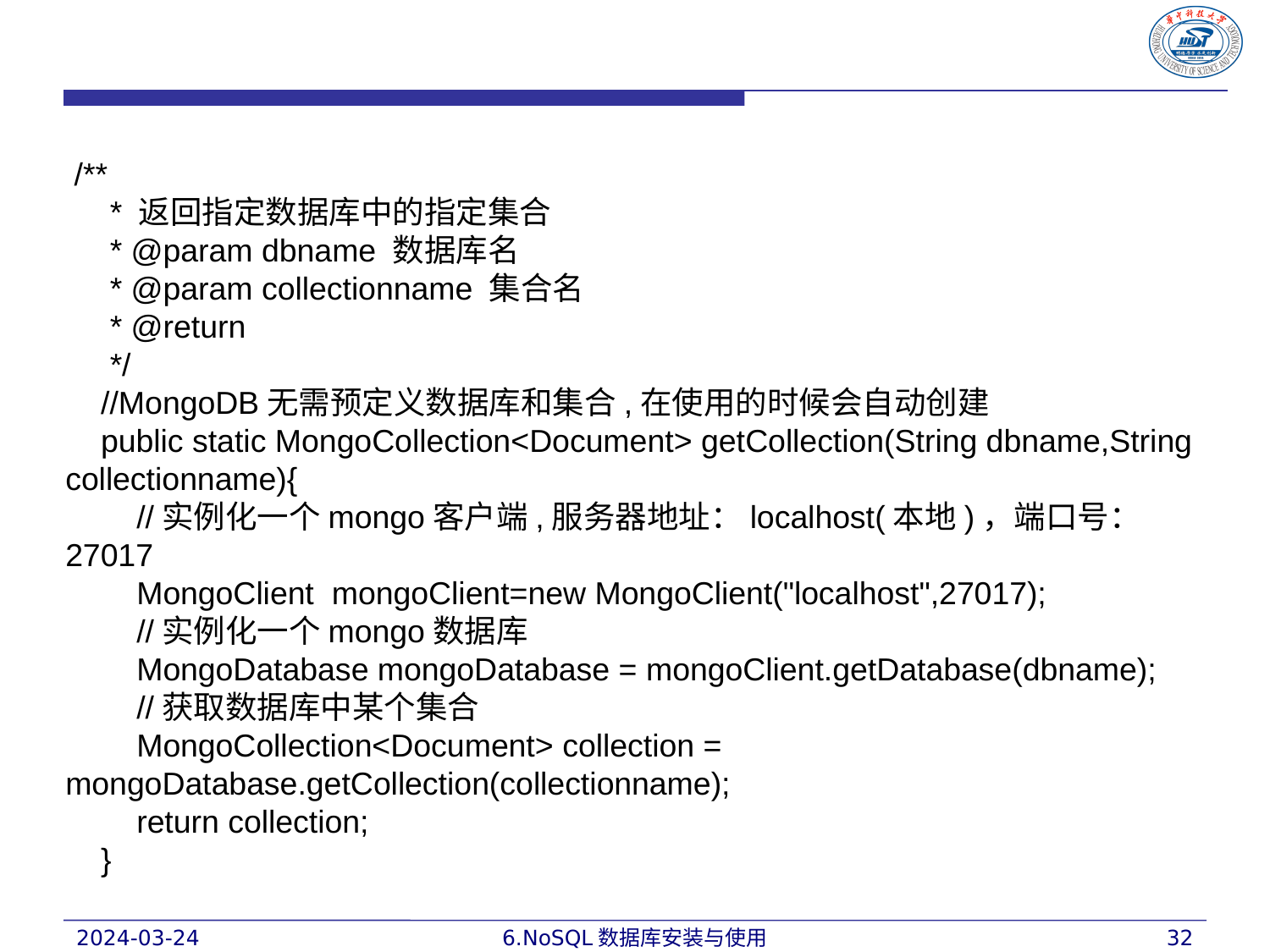

/**
     * 返回指定数据库中的指定集合
     * @param dbname 数据库名
     * @param collectionname 集合名
     * @return
     */
    //MongoDB无需预定义数据库和集合,在使用的时候会自动创建
    public static MongoCollection<Document> getCollection(String dbname,String collectionname){
        //实例化一个mongo客户端,服务器地址：localhost(本地)，端口号：27017
        MongoClient  mongoClient=new MongoClient("localhost",27017);
        //实例化一个mongo数据库
        MongoDatabase mongoDatabase = mongoClient.getDatabase(dbname);
        //获取数据库中某个集合
        MongoCollection<Document> collection = mongoDatabase.getCollection(collectionname);
        return collection;
    }
2024-03-24
6.NoSQL数据库安装与使用
32